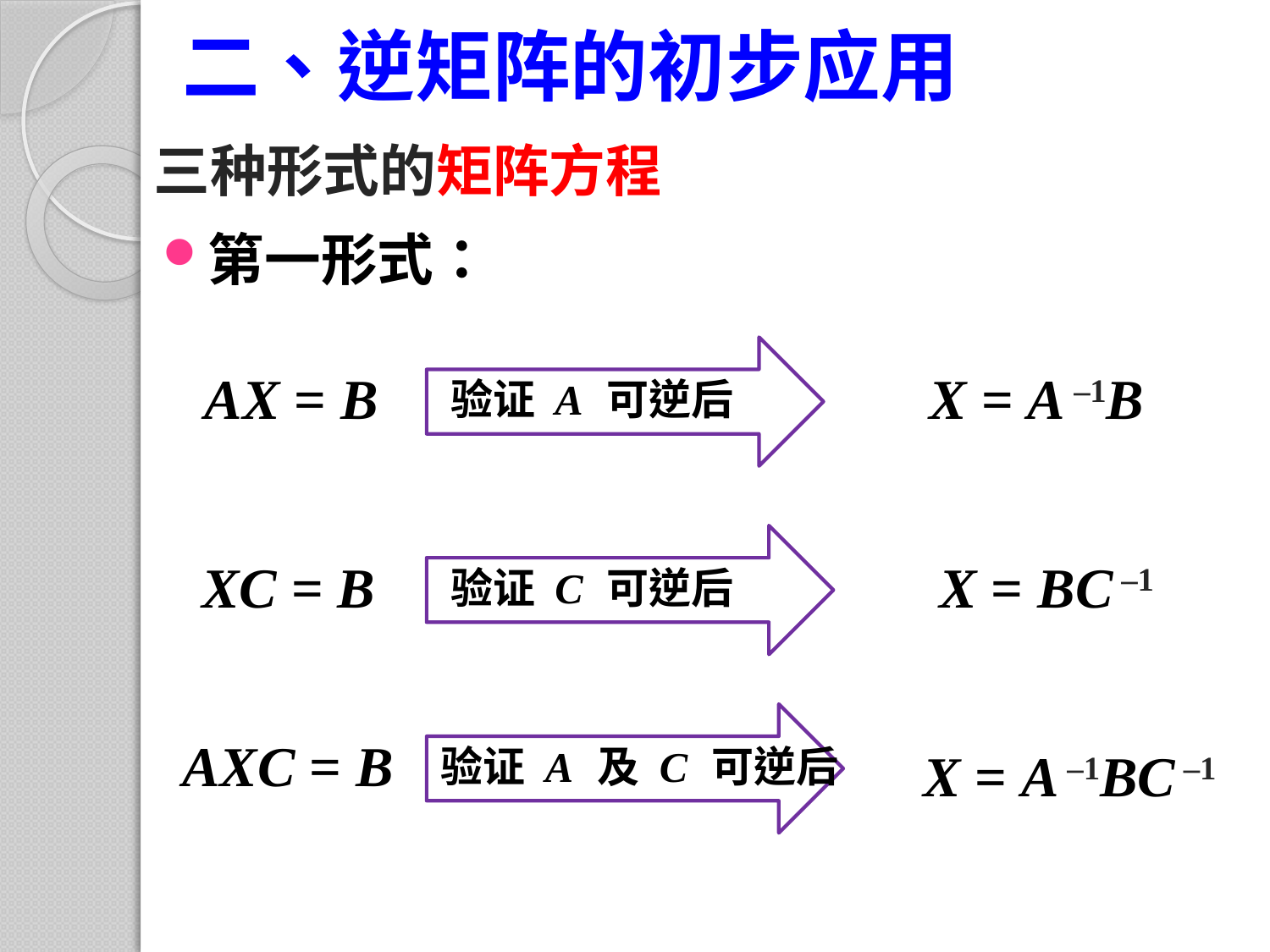

# 二、逆矩阵的初步应用
三种形式的矩阵方程
第一形式：

AX = B
X = A –1B
验证 A 可逆后

XC = B
X = BC –1
验证 C 可逆后

AXC = B
验证 A 及 C 可逆后
X = A –1BC –1